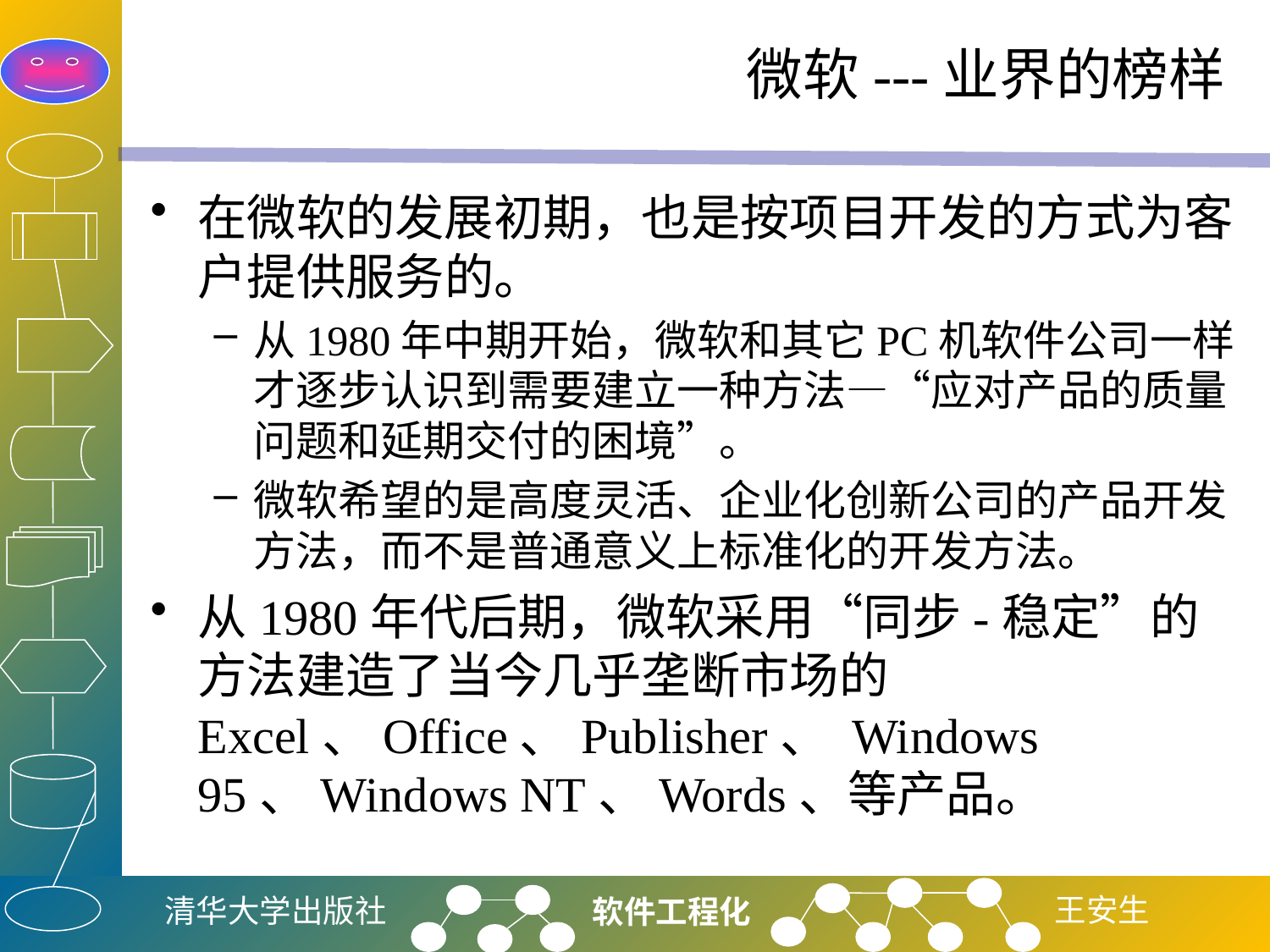

# 微软---业界的榜样
在微软的发展初期，也是按项目开发的方式为客户提供服务的。
从1980年中期开始，微软和其它PC机软件公司一样才逐步认识到需要建立一种方法—“应对产品的质量问题和延期交付的困境”。
微软希望的是高度灵活、企业化创新公司的产品开发方法，而不是普通意义上标准化的开发方法。
从1980年代后期，微软采用“同步-稳定”的方法建造了当今几乎垄断市场的Excel、Office、Publisher、 Windows 95、Windows NT、Words、等产品。